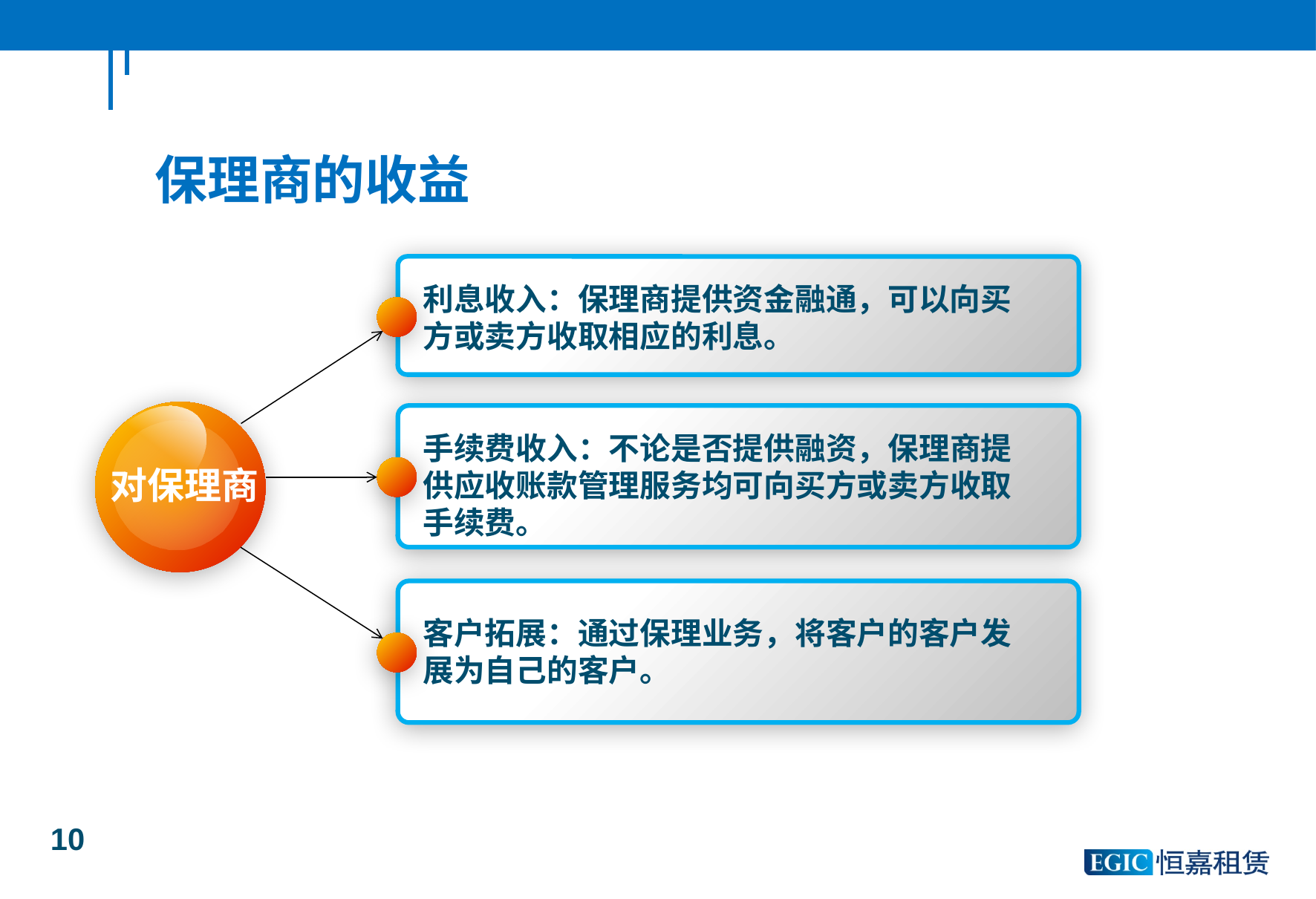

保理商的收益

利息收入：保理商提供资金融通，可以向买方或卖方收取相应的利息。

对保理商

手续费收入：不论是否提供融资，保理商提供应收账款管理服务均可向买方或卖方收取手续费。

客户拓展：通过保理业务，将客户的客户发展为自己的客户。

10